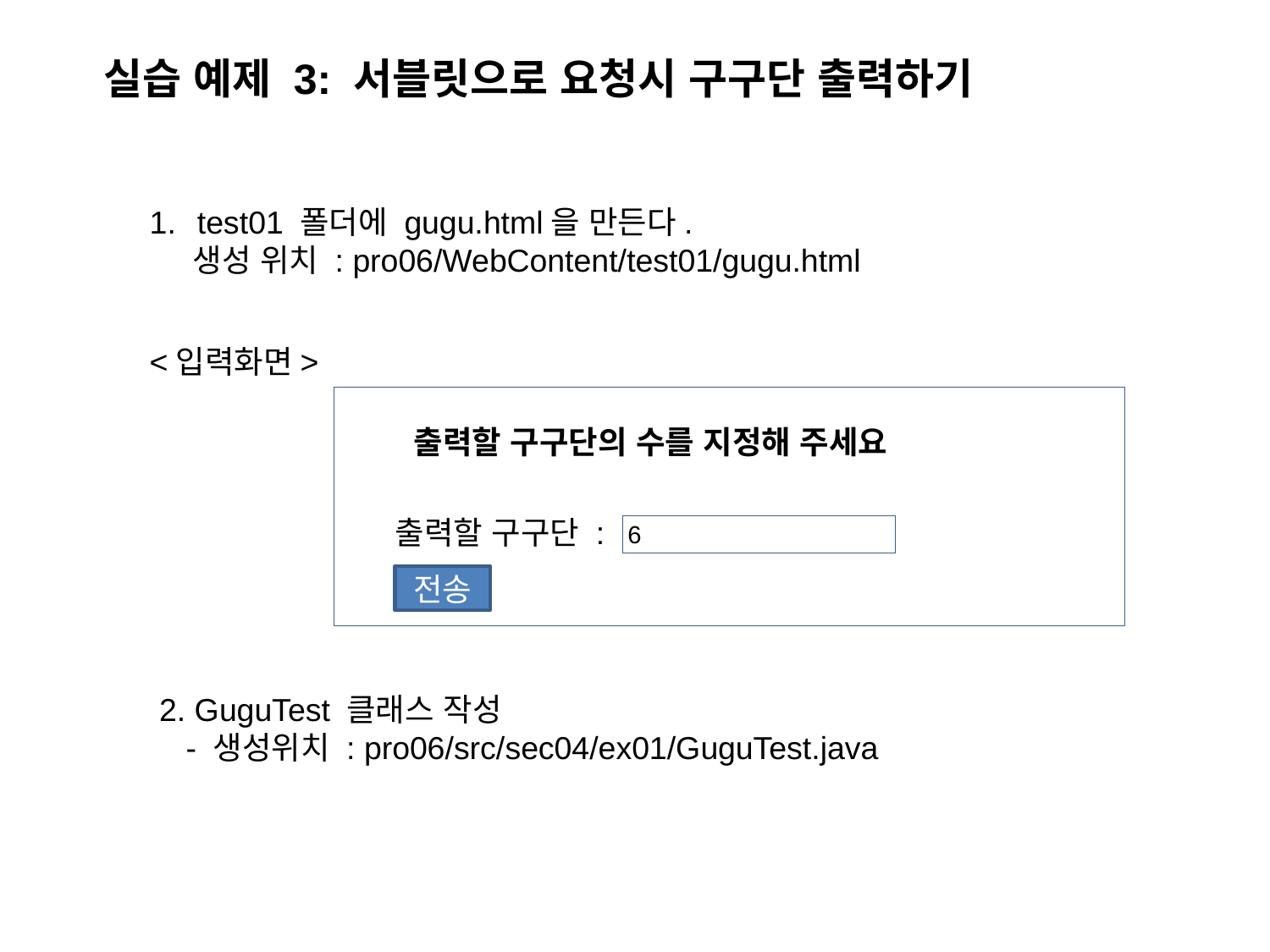

실습 예제 3: 서블릿으로 요청시 구구단 출력하기
test01 폴더에 gugu.html을 만든다.
    생성 위치 : pro06/WebContent/test01/gugu.html
<입력화면>

출력할 구구단의 수를 지정해 주세요
출력할 구구단 :
6

전송
2. GuguTest 클래스 작성
   - 생성위치 : pro06/src/sec04/ex01/GuguTest.java